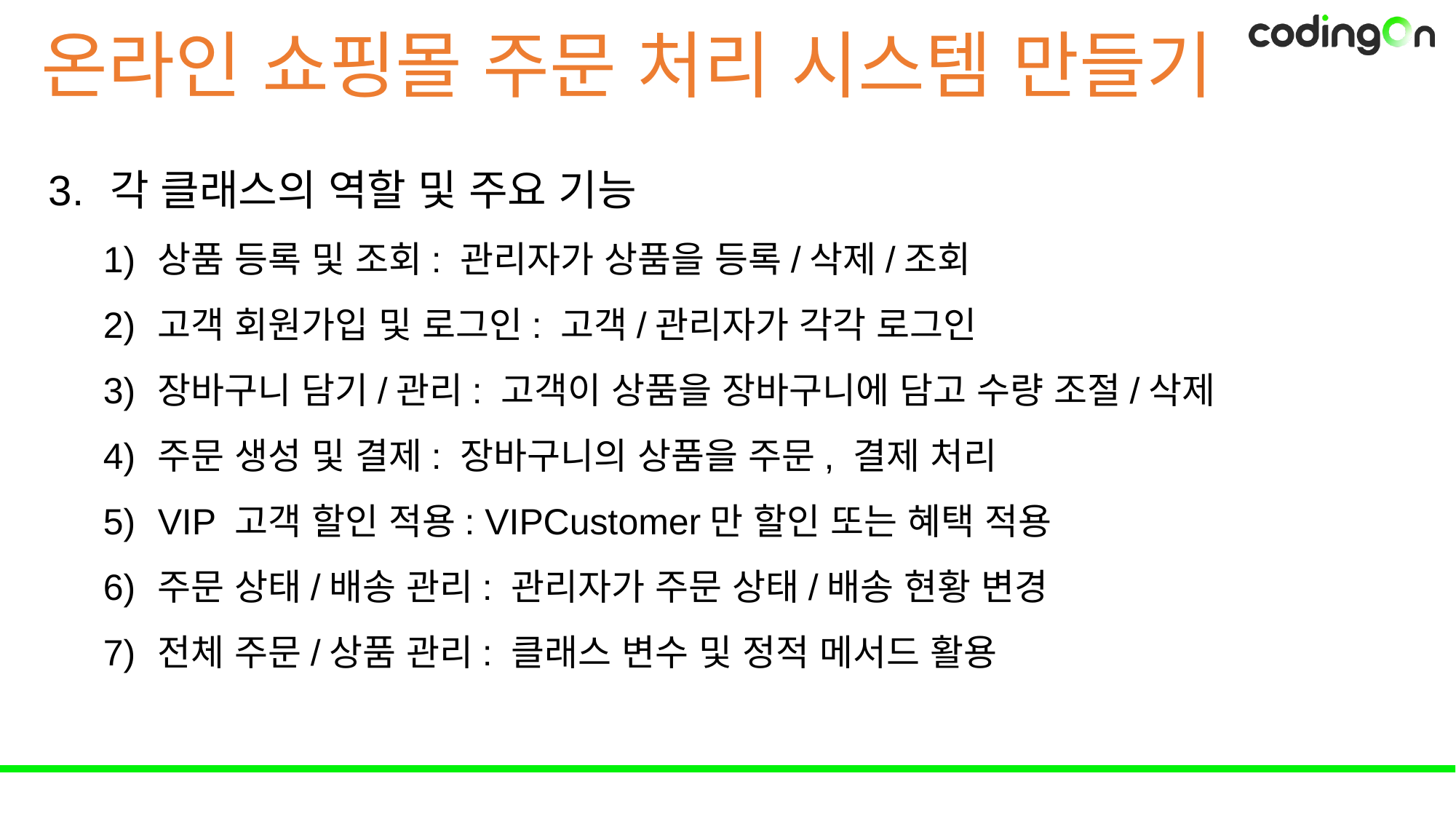

온라인 쇼핑몰 주문 처리 시스템 만들기
각 클래스의 역할 및 주요 기능
상품 등록 및 조회: 관리자가 상품을 등록/삭제/조회
고객 회원가입 및 로그인: 고객/관리자가 각각 로그인
장바구니 담기/관리: 고객이 상품을 장바구니에 담고 수량 조절/삭제
주문 생성 및 결제: 장바구니의 상품을 주문, 결제 처리
VIP 고객 할인 적용: VIPCustomer만 할인 또는 혜택 적용
주문 상태/배송 관리: 관리자가 주문 상태/배송 현황 변경
전체 주문/상품 관리: 클래스 변수 및 정적 메서드 활용